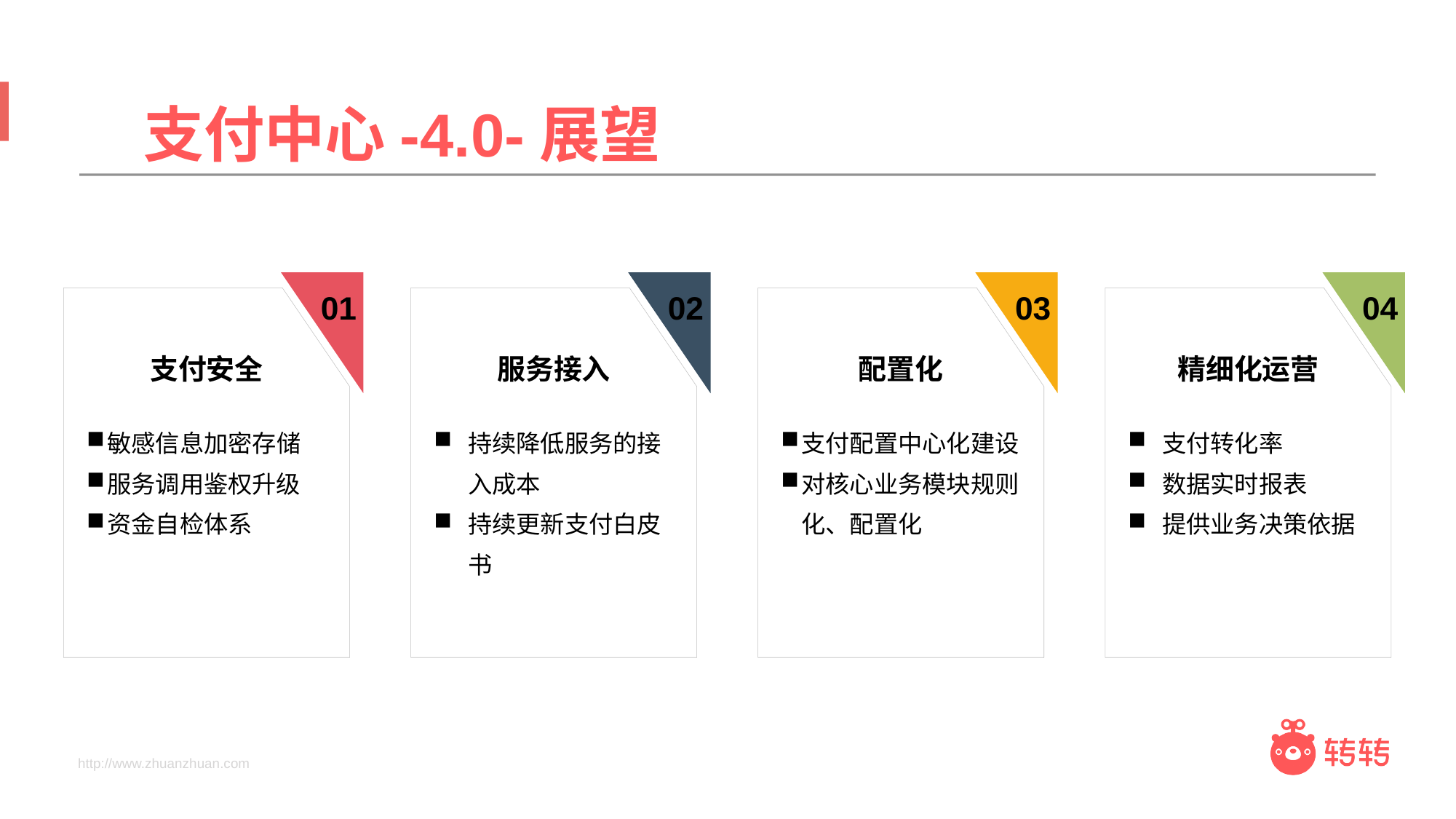

支付中心-4.0-展望
02

服务接入
持续降低服务的接入成本
持续更新支付白皮书
03

配置化
支付配置中心化建设
对核心业务模块规则化、配置化
04

精细化运营
支付转化率
数据实时报表
提供业务决策依据
01

支付安全
敏感信息加密存储
服务调用鉴权升级
资金自检体系